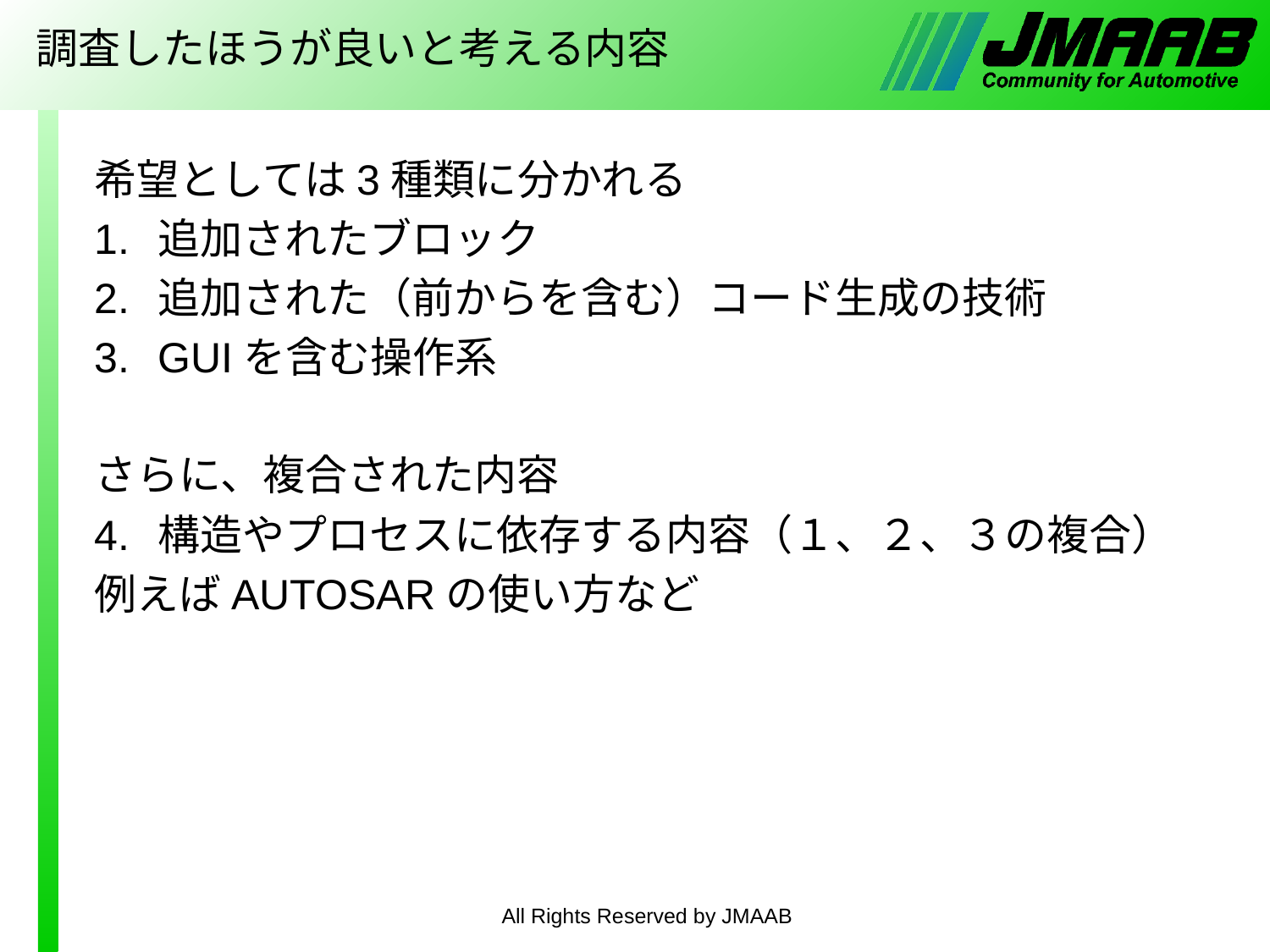

# 調査したほうが良いと考える内容
希望としては3種類に分かれる
追加されたブロック
追加された（前からを含む）コード生成の技術
GUIを含む操作系

さらに、複合された内容
構造やプロセスに依存する内容（１、２、３の複合）
例えばAUTOSARの使い方など